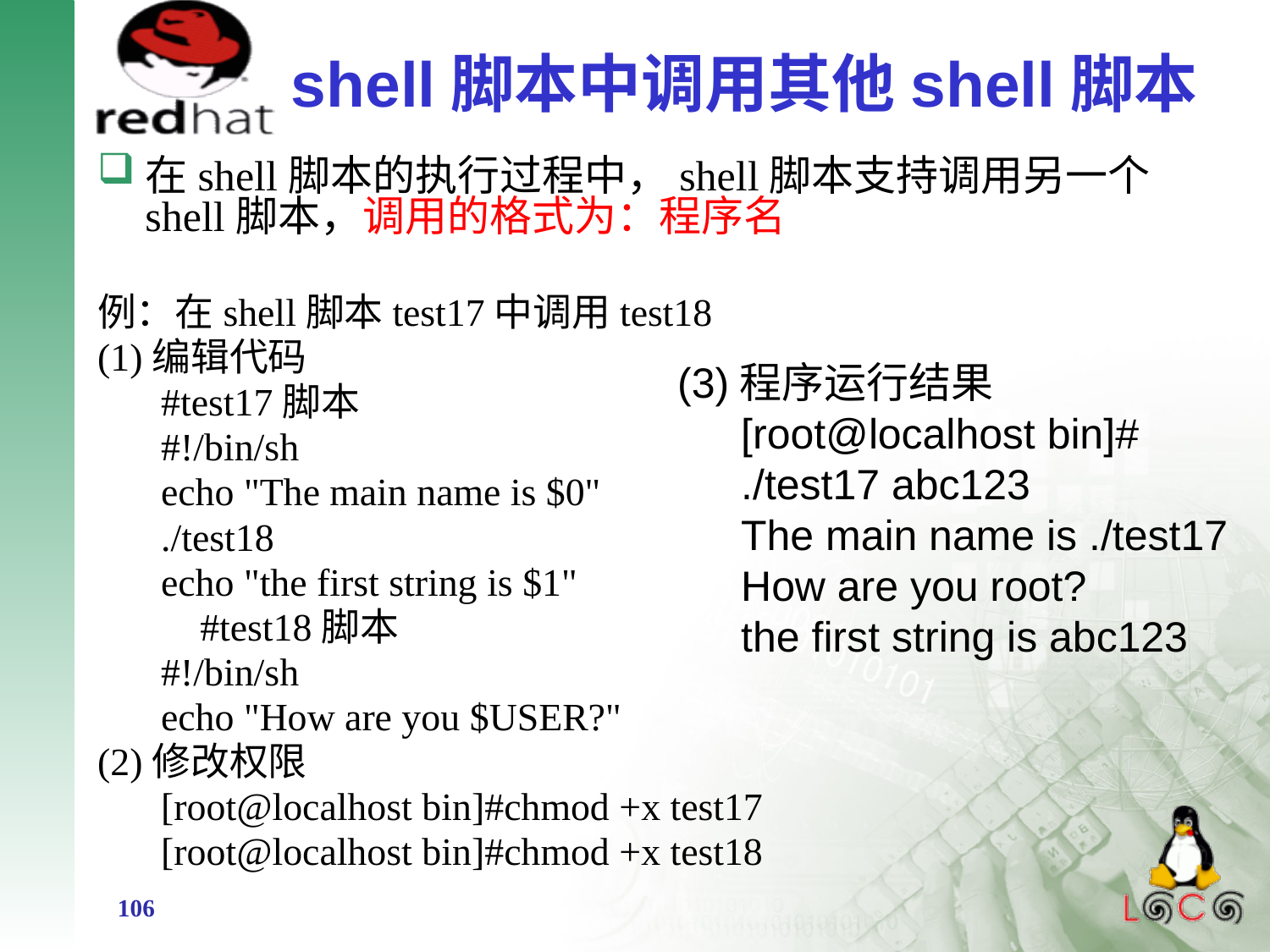

# shell脚本中调用其他shell脚本
在shell脚本的执行过程中，shell脚本支持调用另一个shell脚本，调用的格式为：程序名

例：在shell脚本test17中调用test18
(1)编辑代码
#test17脚本
#!/bin/sh
echo "The main name is $0"
./test18
echo "the first string is $1"
    #test18脚本
#!/bin/sh
echo "How are you $USER?"
(2)修改权限
[root@localhost bin]#chmod +x test17
[root@localhost bin]#chmod +x test18

(3)程序运行结果
[root@localhost bin]# ./test17 abc123
The main name is ./test17
How are you root?
the first string is abc123
106